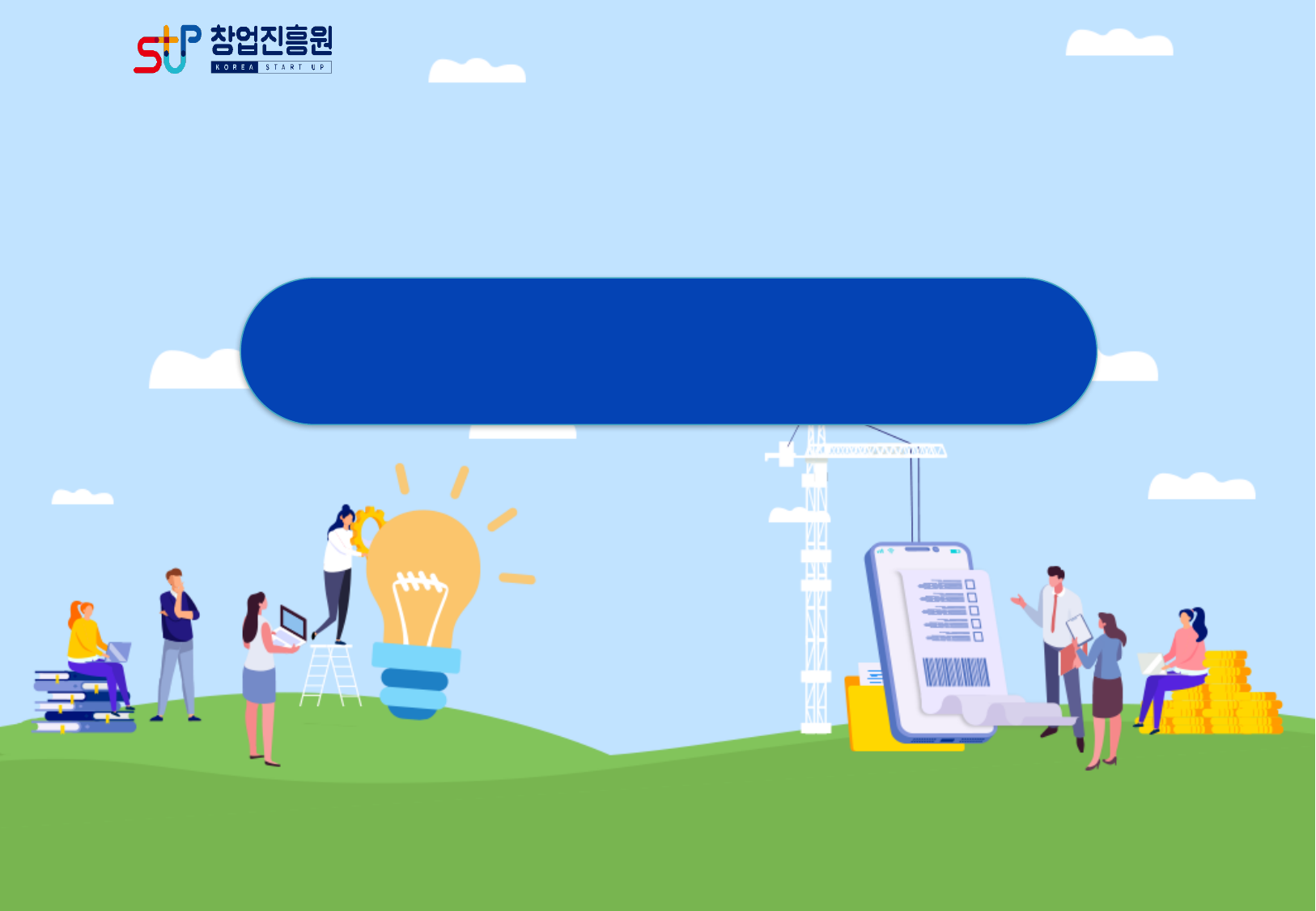

차세대 PMS 매뉴얼
(민간부담금 납부 및 전자협약체결)